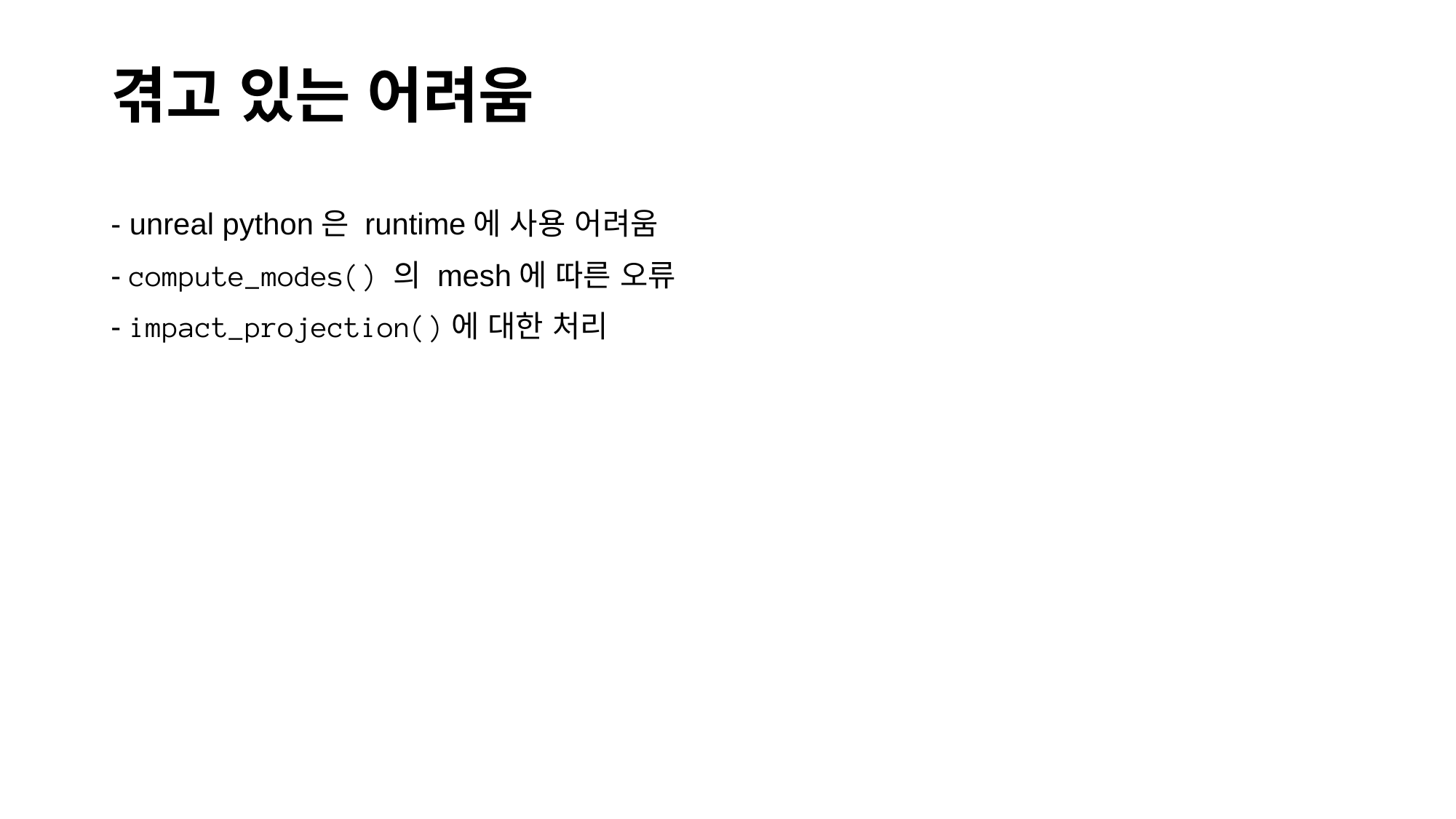

# 겪고 있는 어려움
- unreal python은 runtime에 사용 어려움
- compute_modes() 의 mesh에 따른 오류
- impact_projection()에 대한 처리